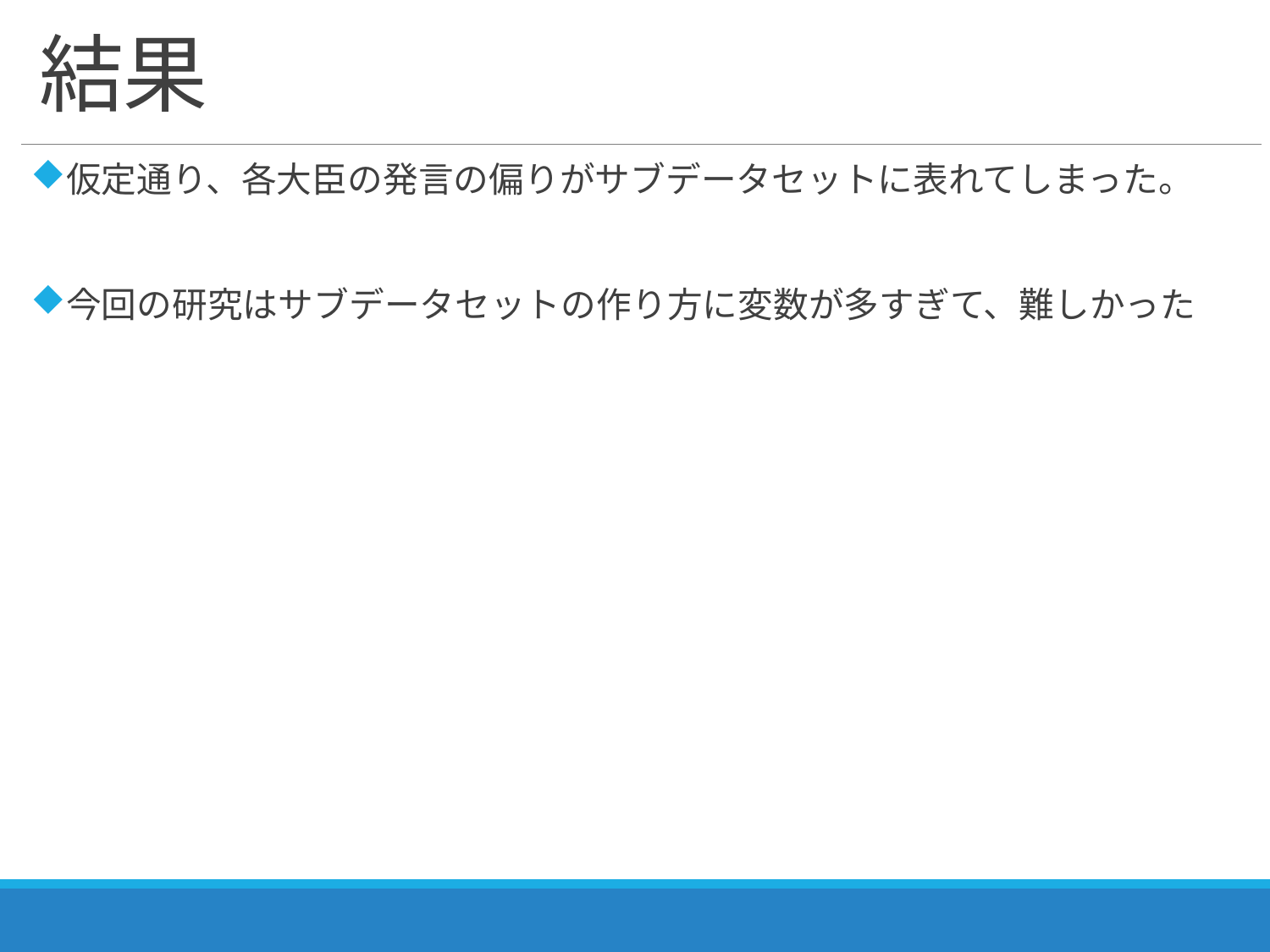

# 結果
仮定通り、各大臣の発言の偏りがサブデータセットに表れてしまった。

今回の研究はサブデータセットの作り方に変数が多すぎて、難しかった